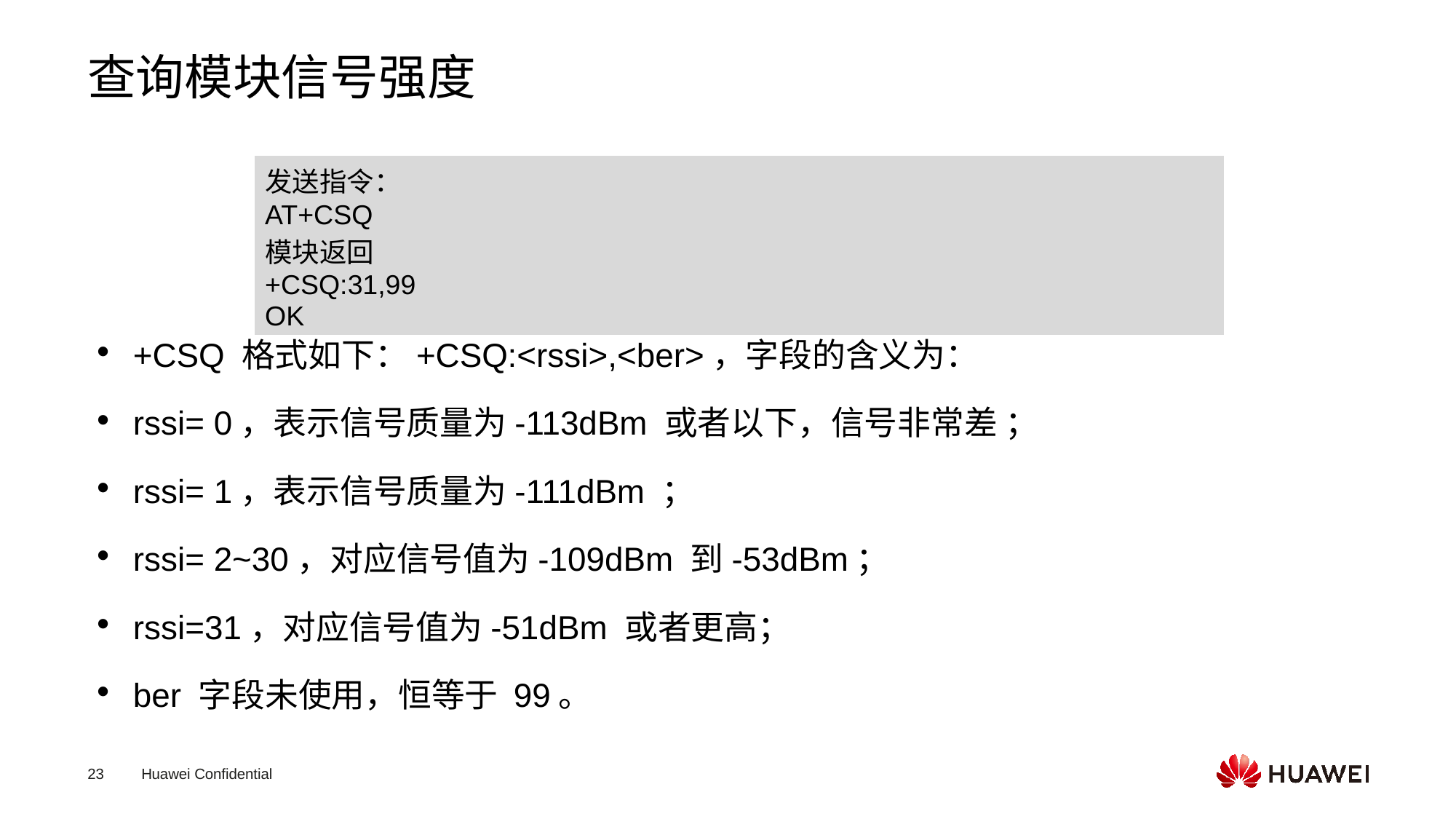

# 查询模块信号强度

+CSQ 格式如下：+CSQ:<rssi>,<ber>，字段的含义为：
rssi= 0，表示信号质量为-113dBm 或者以下，信号非常差 ；
rssi= 1，表示信号质量为-111dBm ；
rssi= 2~30，对应信号值为-109dBm 到-53dBm；
rssi=31，对应信号值为-51dBm 或者更高；
ber 字段未使用，恒等于 99。

| 发送指令： AT+CSQ 模块返回 +CSQ:31,99 OK |
| --- |